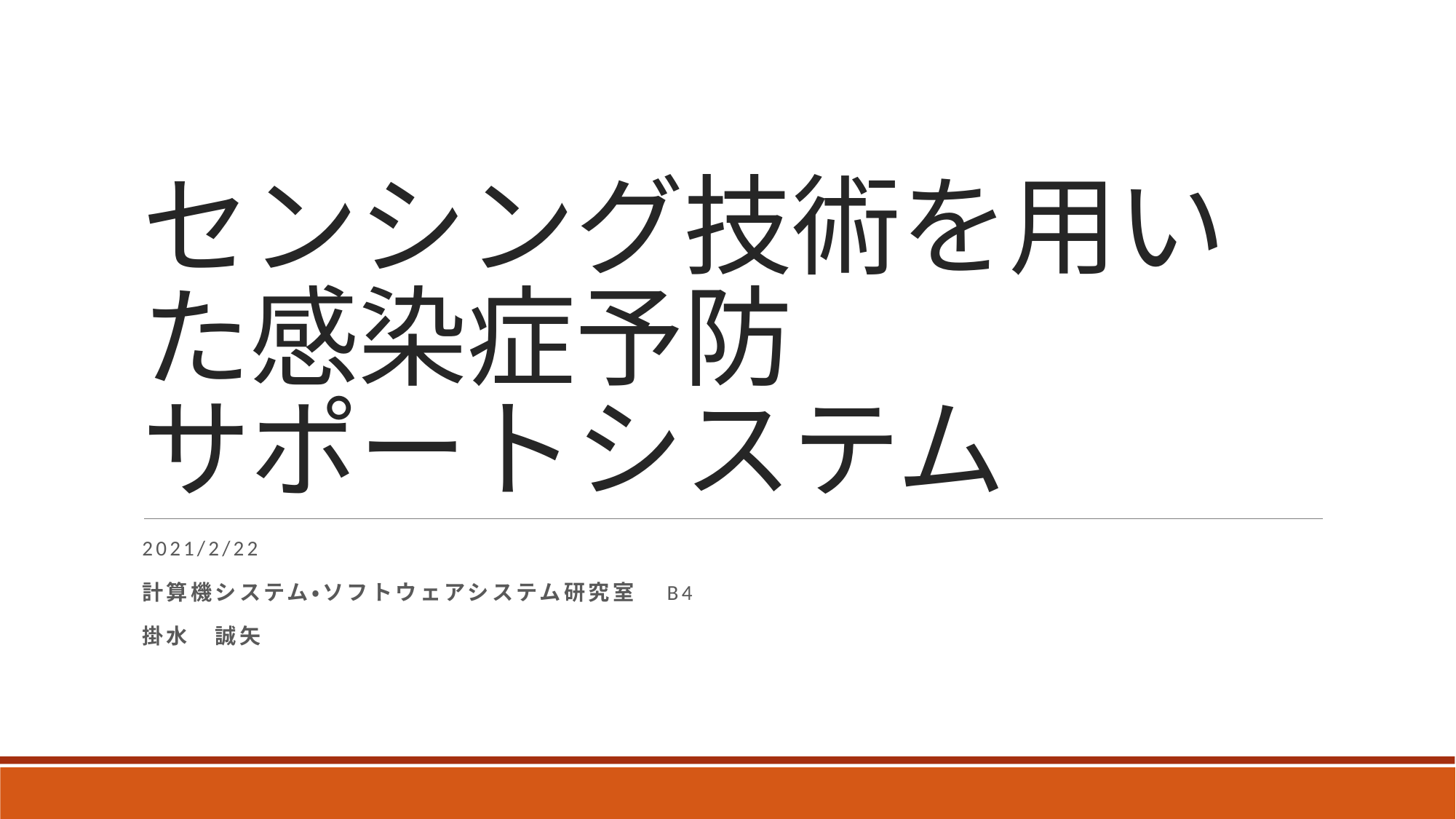

# センシング技術を用いた感染症予防 サポートシステム
2021/2/22
計算機システム・ソフトウェアシステム研究室　B4
掛水　誠矢